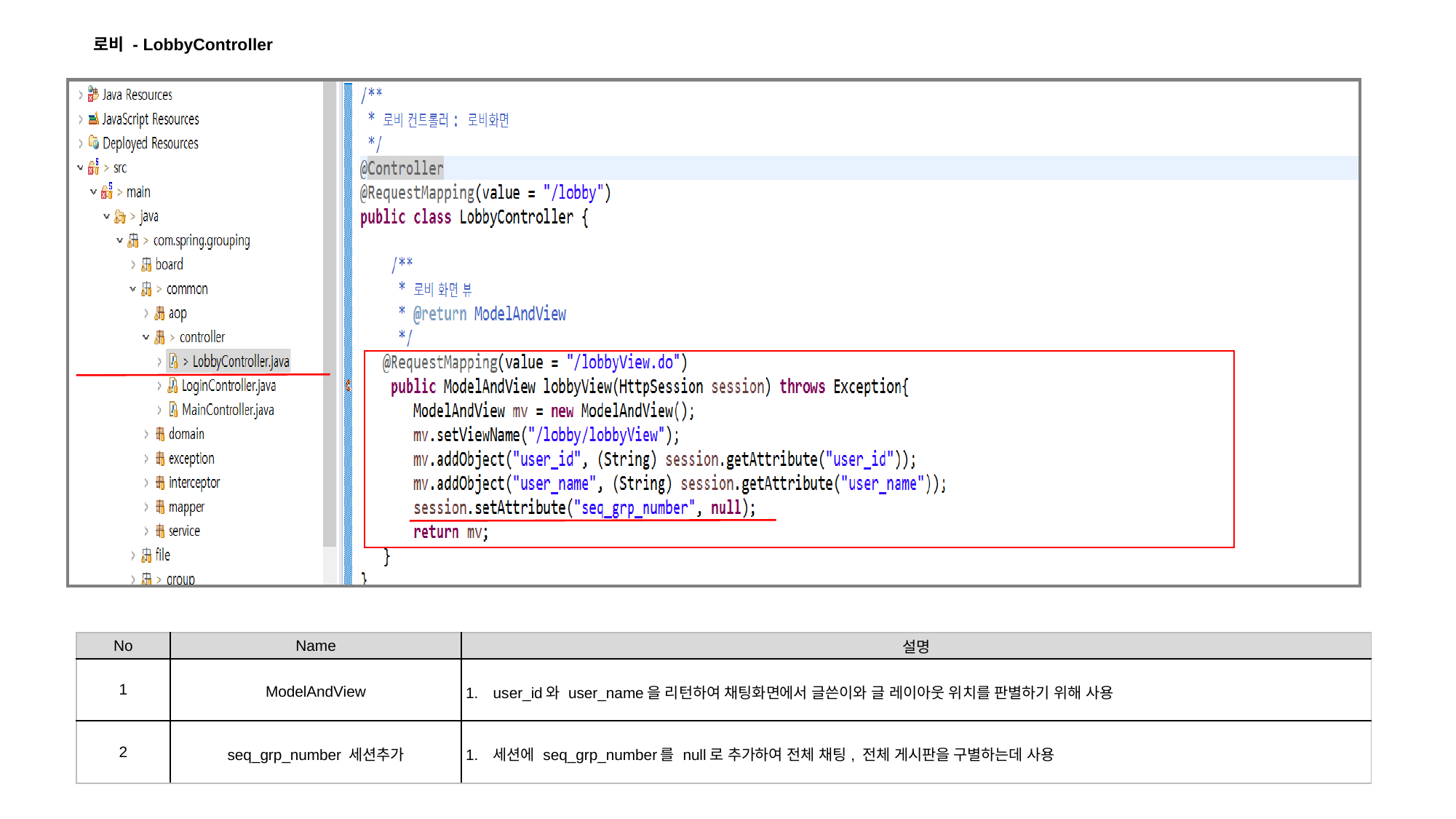

로비 - LobbyController

| No | Name | 설명 |
| --- | --- | --- |
| 1 | ModelAndView | user\_id와 user\_name을 리턴하여 채팅화면에서 글쓴이와 글 레이아웃 위치를 판별하기 위해 사용 |
| 2 | seq\_grp\_number 세션추가 | 세션에 seq\_grp\_number를 null로 추가하여 전체 채팅, 전체 게시판을 구별하는데 사용 |